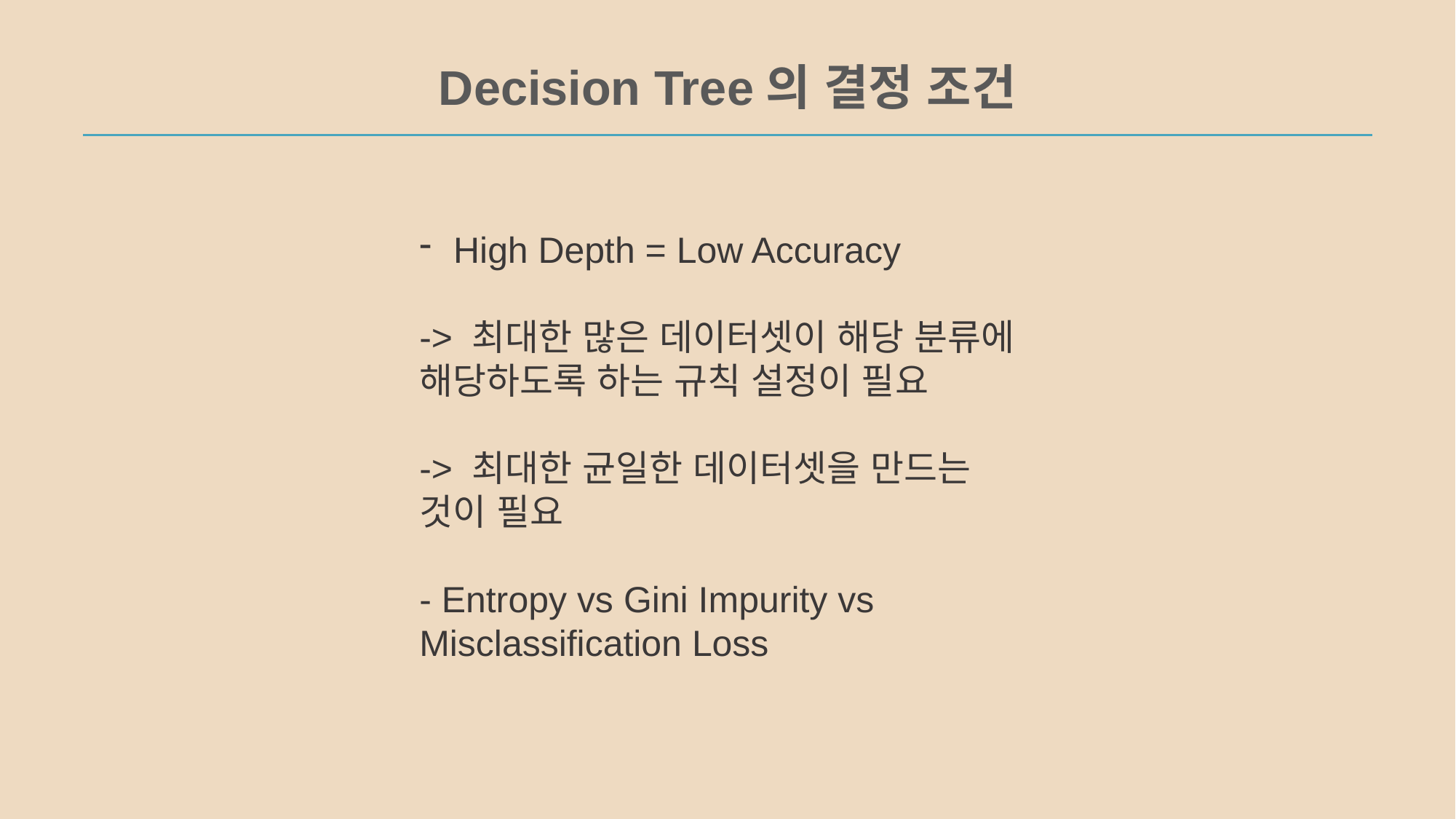

Decision Tree의 결정 조건
High Depth = Low Accuracy

-> 최대한 많은 데이터셋이 해당 분류에 해당하도록 하는 규칙 설정이 필요

-> 최대한 균일한 데이터셋을 만드는 것이 필요

- Entropy vs Gini Impurity vs       Misclassification Loss